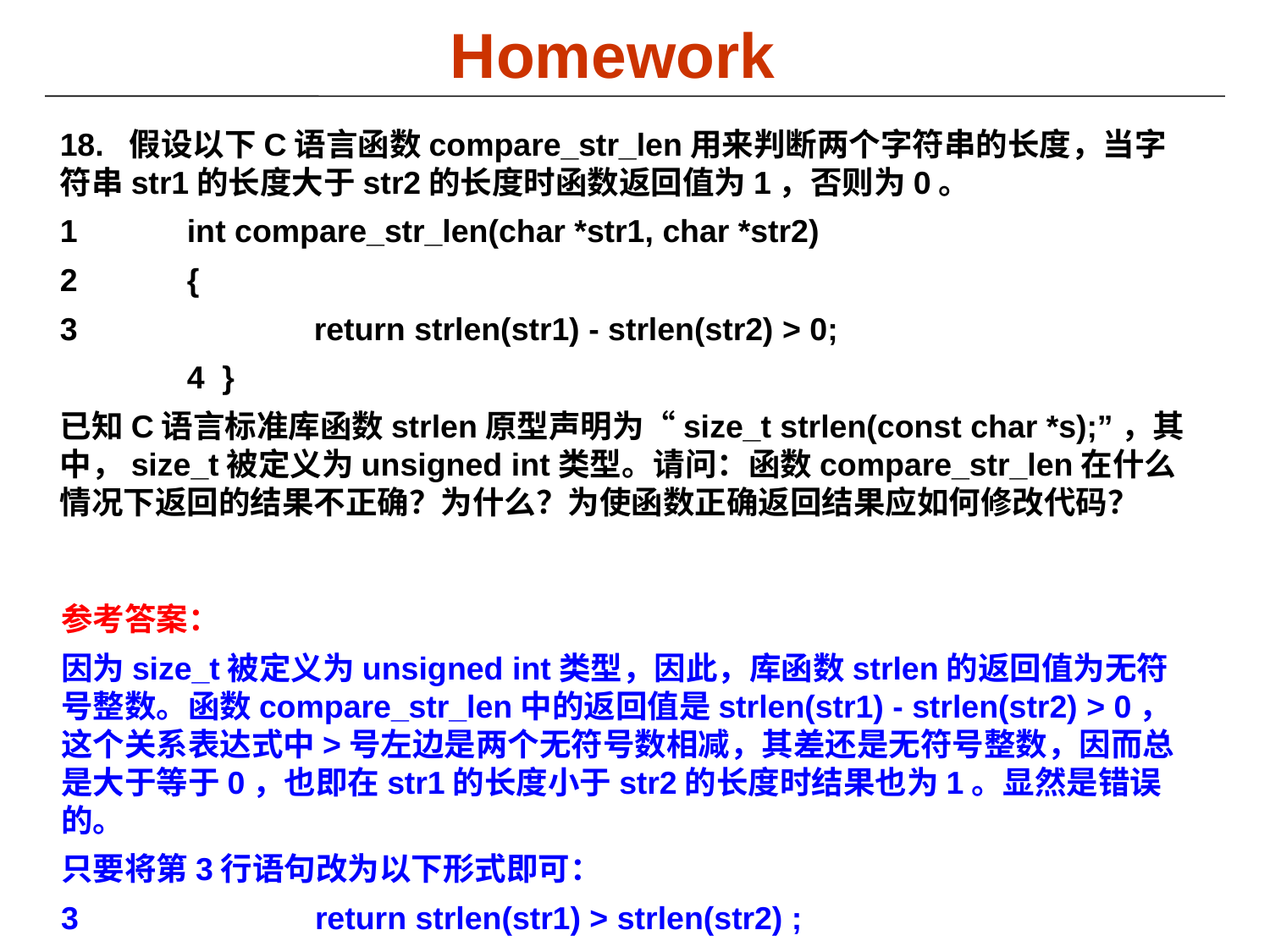

Homework
18.  假设以下C语言函数compare_str_len用来判断两个字符串的长度，当字符串str1的长度大于str2的长度时函数返回值为1，否则为0。
1	int compare_str_len(char *str1, char *str2)
2	{
3		return strlen(str1) - strlen(str2) > 0;
	4  }
已知C语言标准库函数strlen原型声明为“size_t strlen(const char *s);”，其中，size_t被定义为unsigned int类型。请问：函数compare_str_len在什么情况下返回的结果不正确？为什么？为使函数正确返回结果应如何修改代码？
参考答案：
因为size_t被定义为unsigned int类型，因此，库函数strlen的返回值为无符号整数。函数compare_str_len中的返回值是strlen(str1) - strlen(str2) > 0，这个关系表达式中>号左边是两个无符号数相减，其差还是无符号整数，因而总是大于等于0，也即在str1的长度小于str2的长度时结果也为1。显然是错误的。
只要将第3行语句改为以下形式即可：
3		return strlen(str1) > strlen(str2) ;